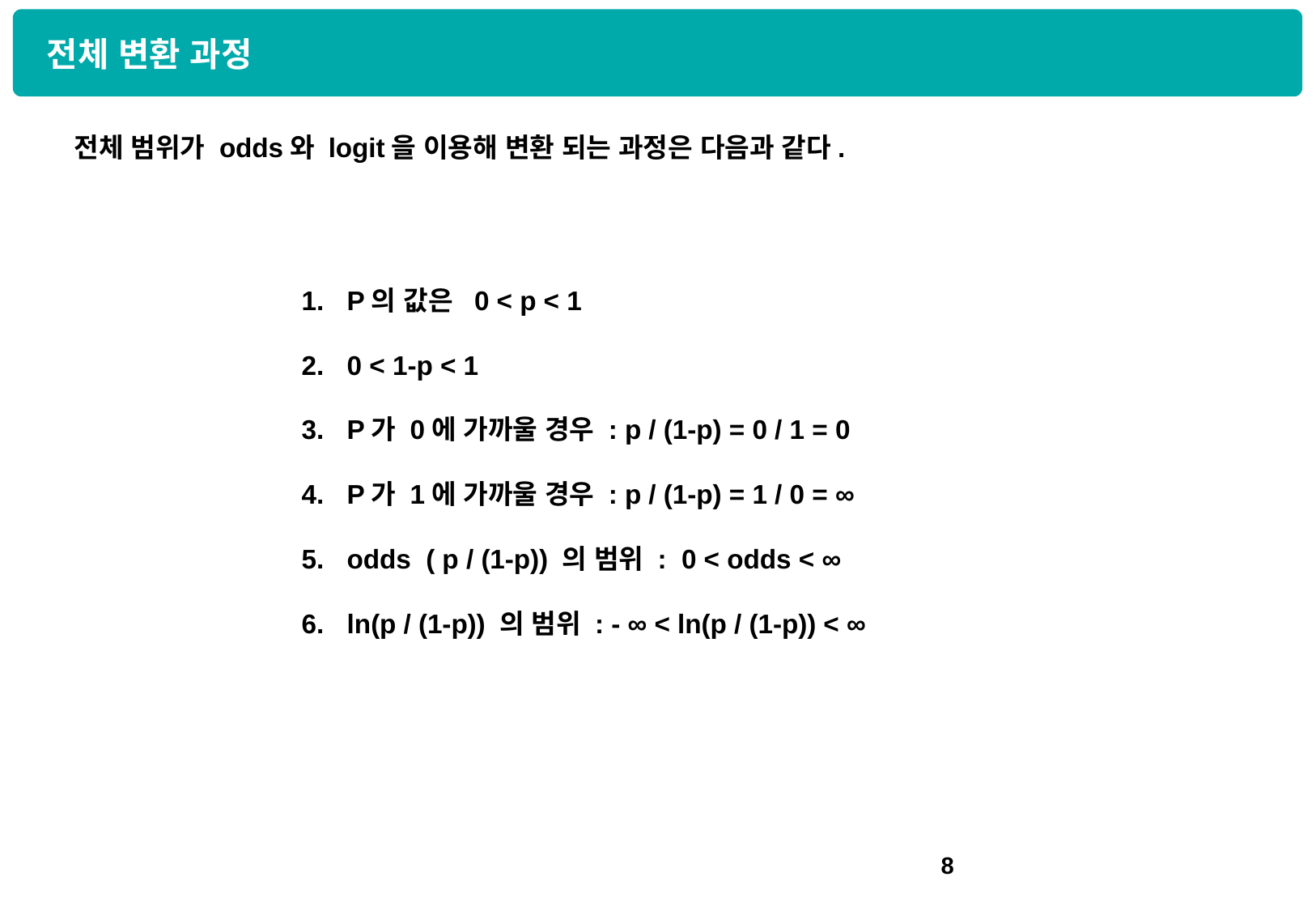

전체 변환 과정
전체 범위가 odds와 logit을 이용해 변환 되는 과정은 다음과 같다.
P의 값은  0 < p < 1
0 < 1-p < 1
P가 0에 가까울 경우 : p / (1-p) = 0 / 1 = 0
P가 1에 가까울 경우 : p / (1-p) = 1 / 0 = ∞
odds  ( p / (1-p)) 의 범위 :  0 < odds < ∞
ln(p / (1-p)) 의 범위 : - ∞ < ln(p / (1-p)) < ∞
8